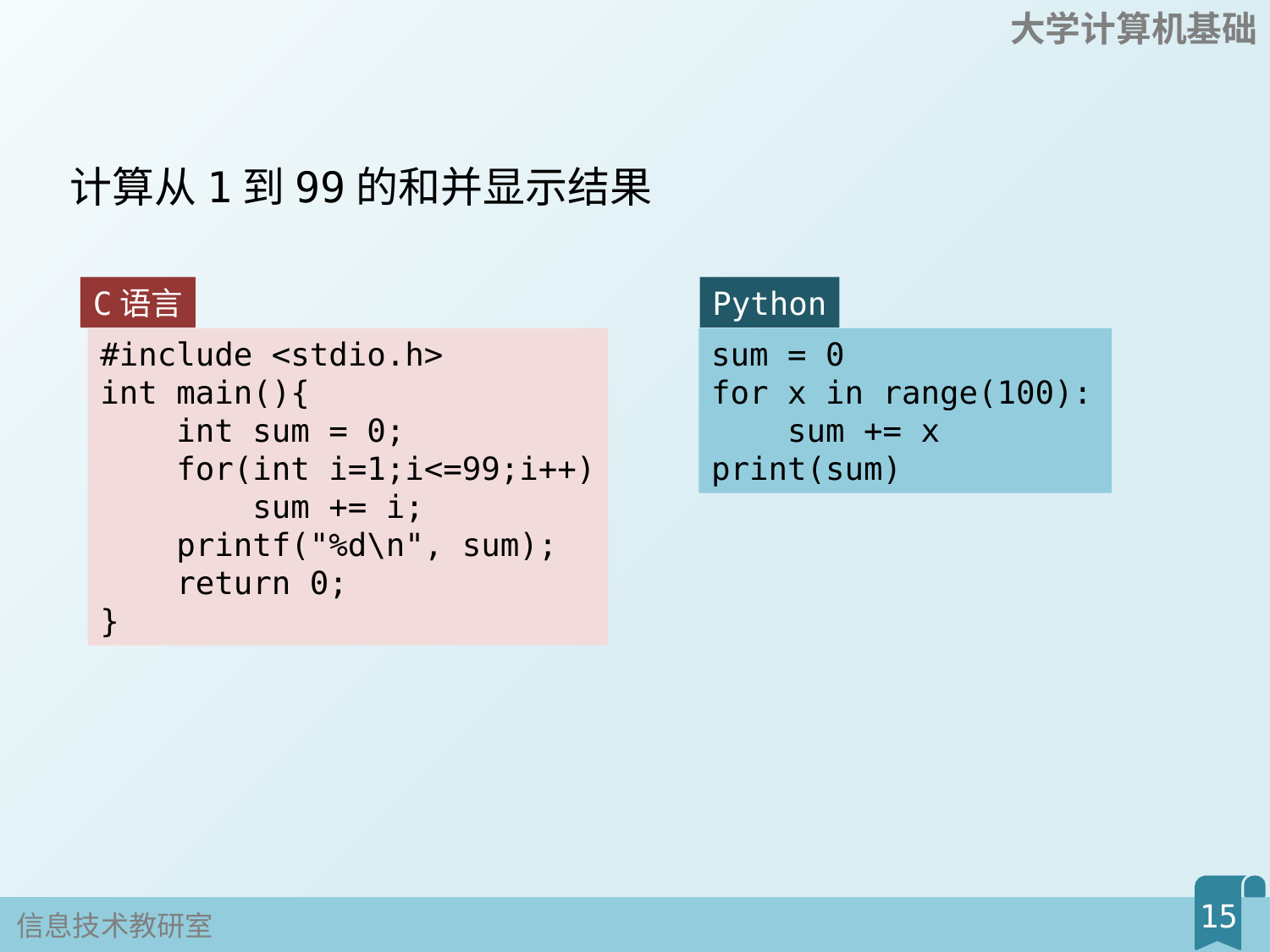

计算从1到99的和并显示结果
C语言
Python
#include <stdio.h>
int main(){
    int sum = 0;
    for(int i=1;i<=99;i++)
        sum += i;
    printf("%d\n", sum);
    return 0;
}
sum = 0
for x in range(100):
    sum += x
print(sum)
15